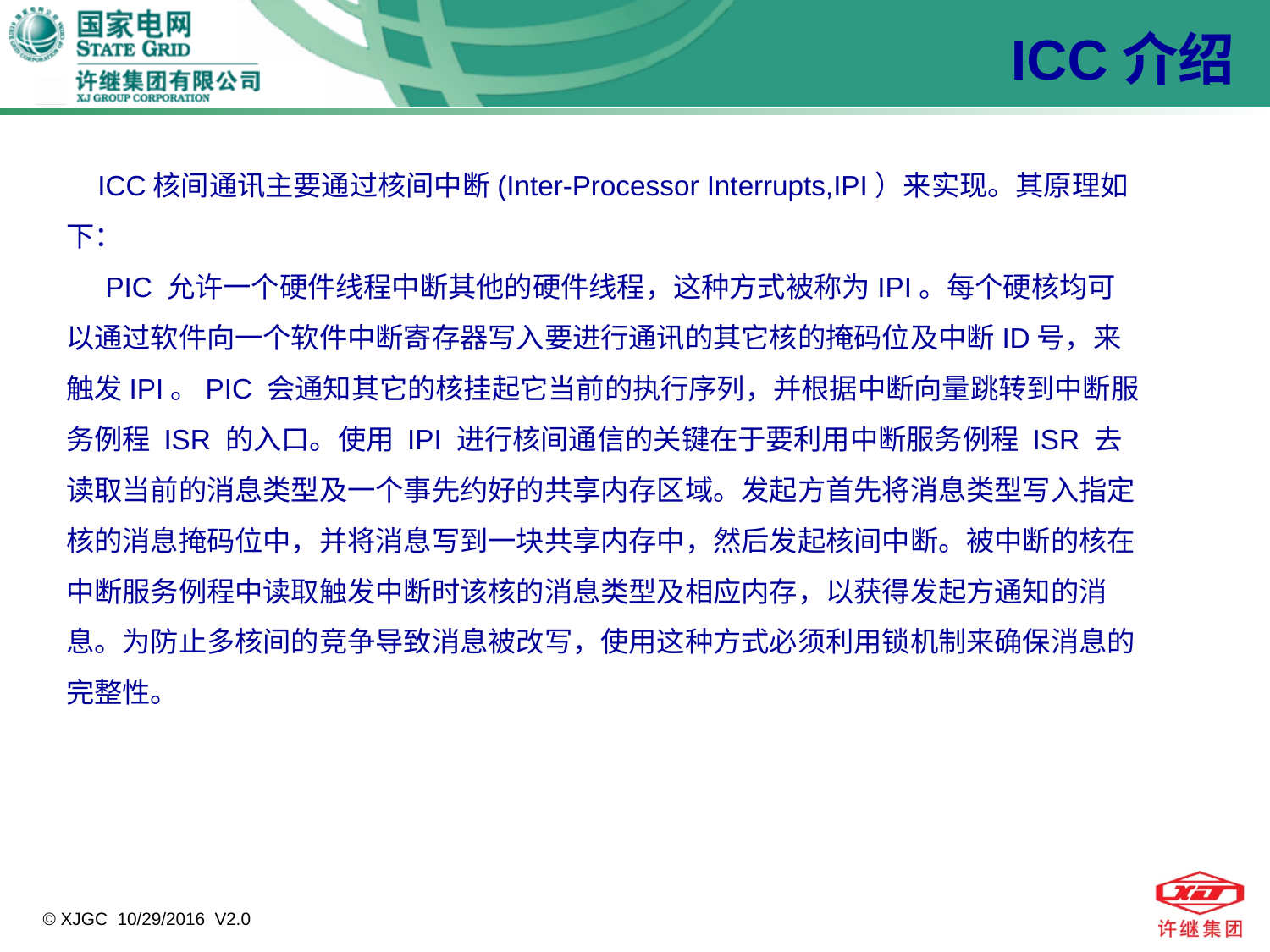

ICC介绍
    ICC核间通讯主要通过核间中断(Inter-Processor Interrupts,IPI）来实现。其原理如下：
     PIC 允许一个硬件线程中断其他的硬件线程，这种方式被称为IPI。每个硬核均可以通过软件向一个软件中断寄存器写入要进行通讯的其它核的掩码位及中断ID号，来触发IPI。PIC 会通知其它的核挂起它当前的执行序列，并根据中断向量跳转到中断服务例程 ISR 的入口。使用 IPI 进行核间通信的关键在于要利用中断服务例程 ISR 去读取当前的消息类型及一个事先约好的共享内存区域。发起方首先将消息类型写入指定核的消息掩码位中，并将消息写到一块共享内存中，然后发起核间中断。被中断的核在中断服务例程中读取触发中断时该核的消息类型及相应内存，以获得发起方通知的消息。为防止多核间的竞争导致消息被改写，使用这种方式必须利用锁机制来确保消息的完整性。